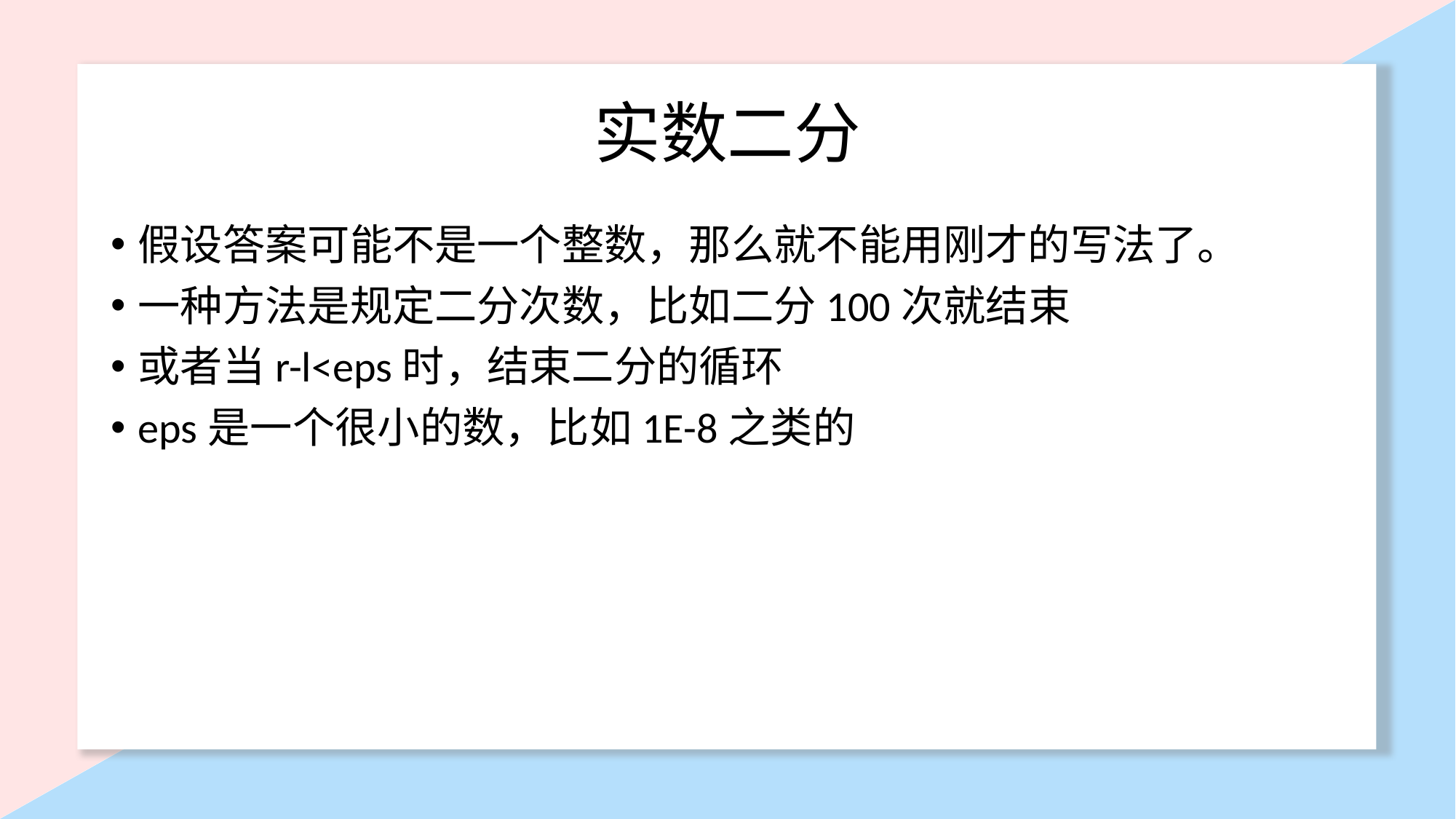

# 实数二分
假设答案可能不是一个整数，那么就不能用刚才的写法了。
一种方法是规定二分次数，比如二分100次就结束
或者当r-l<eps时，结束二分的循环
eps是一个很小的数，比如1E-8之类的